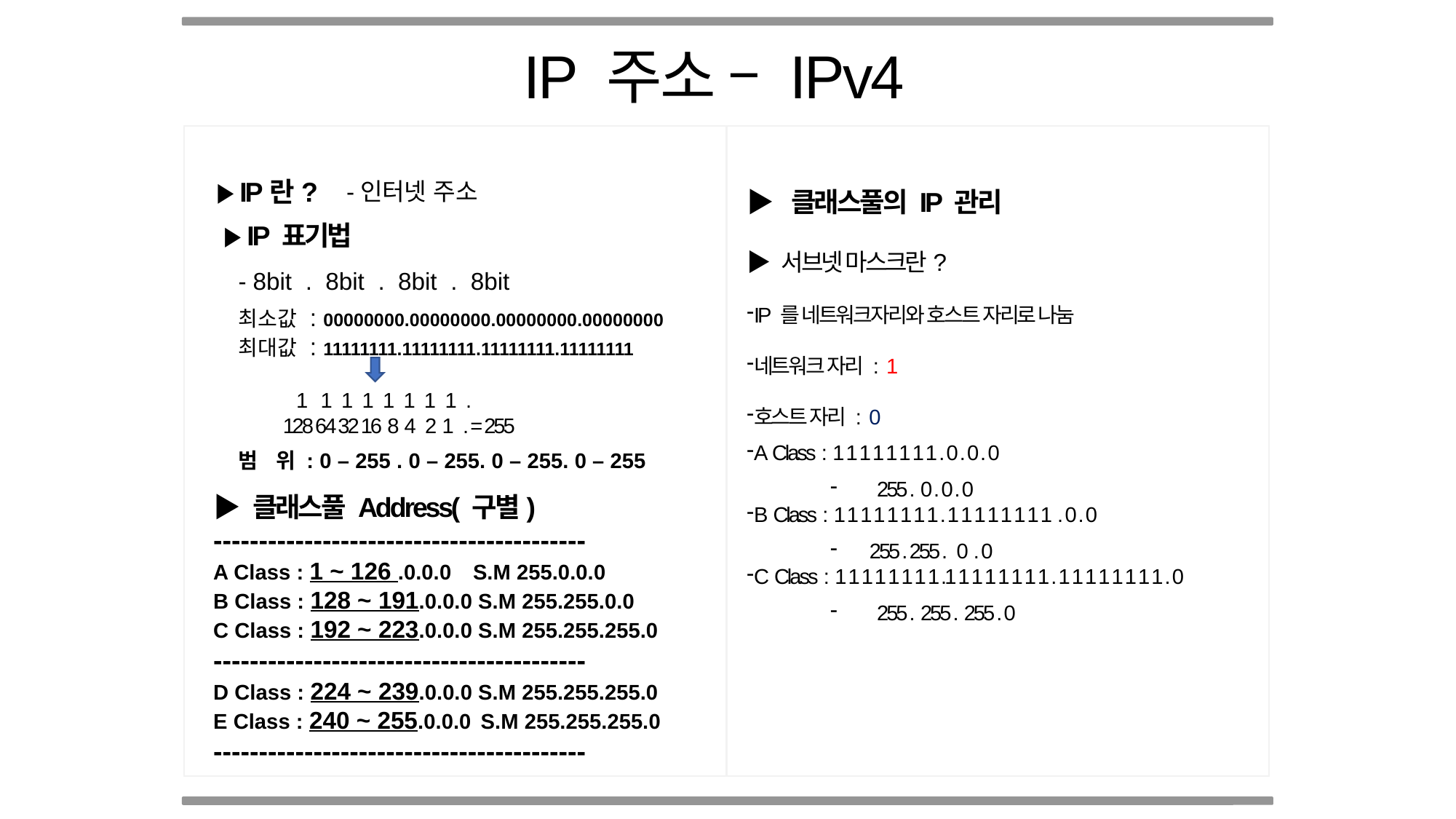

Part 01

IP 주소 – IPv4

▶ IP란?
-인터넷 주소
▶  클래스풀의 IP 관리

▶ 서브넷 마스크란?

IP 를 네트워크자리와 호스트 자리로 나눔

네트워크 자리 :  1

호스트 자리 :  0

A  Class  :  1 1 1 1 1 1 1 1 . 0 . 0 . 0

     255 .  0 . 0 . 0
B  Class  :  1 1 1 1 1 1 1 1 . 1 1 1 1 1 1 1 1  . 0 . 0

   255 . 255 .   0  . 0
C  Class  :  1 1 1 1 1 1 1 1 .1 1 1 1 1 1 1 1 . 1 1 1 1 1 1 1 1 . 0

     255 .  255 .  255 . 0
▶ IP 표기법
- 8bit  .  8bit  .  8bit  .  8bit

최소값 : 00000000.00000000.00000000.00000000
최대값 : 11111111.11111111.11111111.11111111

범   위 : 0 – 255 . 0 – 255. 0 – 255. 0 – 255

   1    1   1   1   1   1   1   1   .
128 64 32 16  8  4   2  1   . = 255
▶ 클래스풀 Address( 구별)
-----------------------------------------
A Class : 1 ~ 126 .0.0.0    S.M 255.0.0.0
B Class : 128 ~ 191.0.0.0 S.M 255.255.0.0
C Class : 192 ~ 223.0.0.0 S.M 255.255.255.0
-----------------------------------------
D Class : 224 ~ 239.0.0.0 S.M 255.255.255.0
E Class : 240 ~ 255.0.0.0  S.M 255.255.255.0
-----------------------------------------